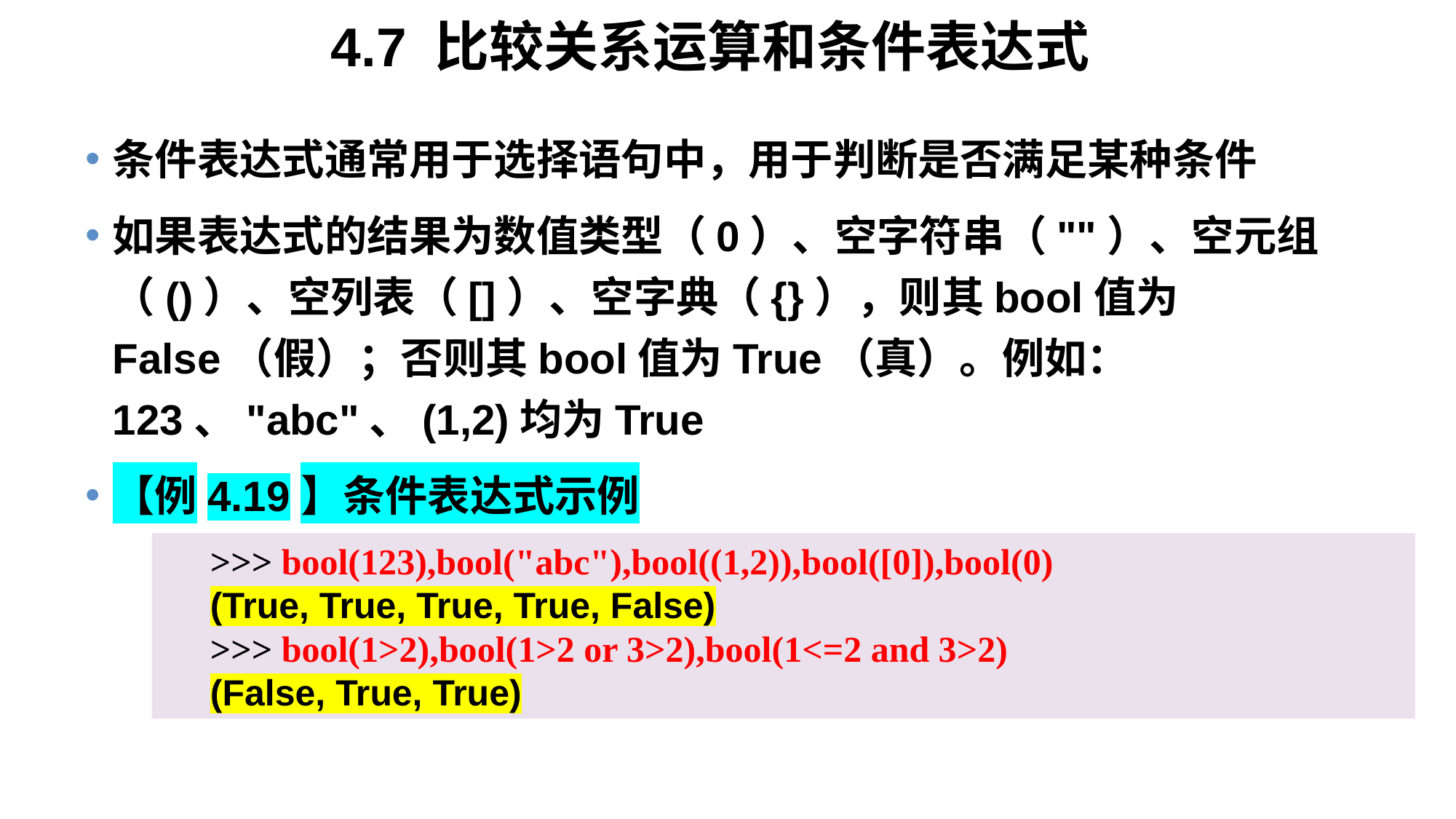

# 4.7 比较关系运算和条件表达式
条件表达式通常用于选择语句中，用于判断是否满足某种条件
如果表达式的结果为数值类型（0）、空字符串（""）、空元组（()）、空列表（[]）、空字典（{}），则其bool值为False（假）；否则其bool值为True（真）。例如：123、"abc"、(1,2)均为True
【例4.19】条件表达式示例
>>> bool(123),bool("abc"),bool((1,2)),bool([0]),bool(0)
(True, True, True, True, False)
>>> bool(1>2),bool(1>2 or 3>2),bool(1<=2 and 3>2)
(False, True, True)